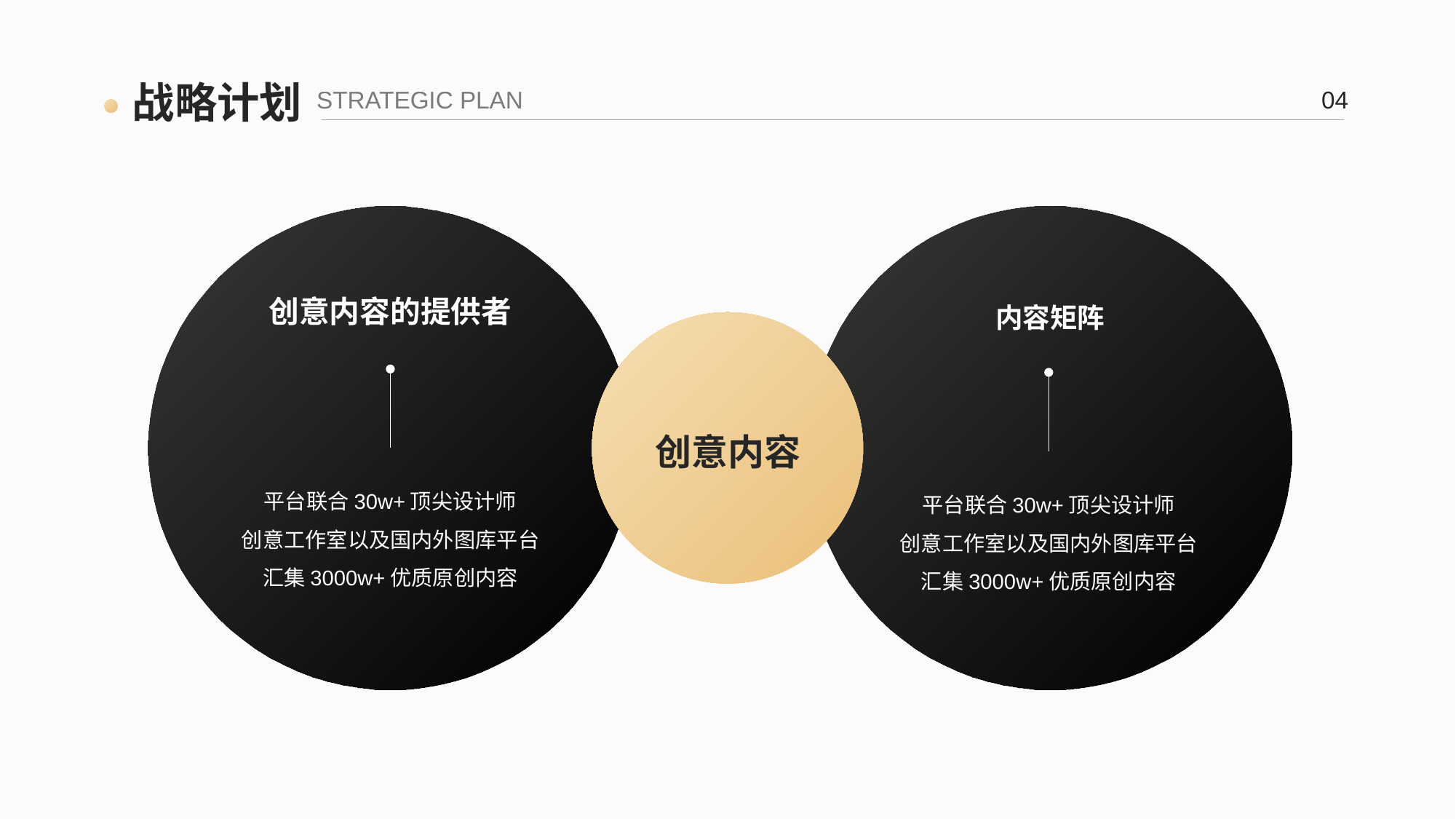

战略计划
STRATEGIC PLAN
04

创意内容的提供者
内容矩阵

创意内容
平台联合30w+顶尖设计师
创意工作室以及国内外图库平台
汇集3000w+优质原创内容
平台联合30w+顶尖设计师
创意工作室以及国内外图库平台
汇集3000w+优质原创内容